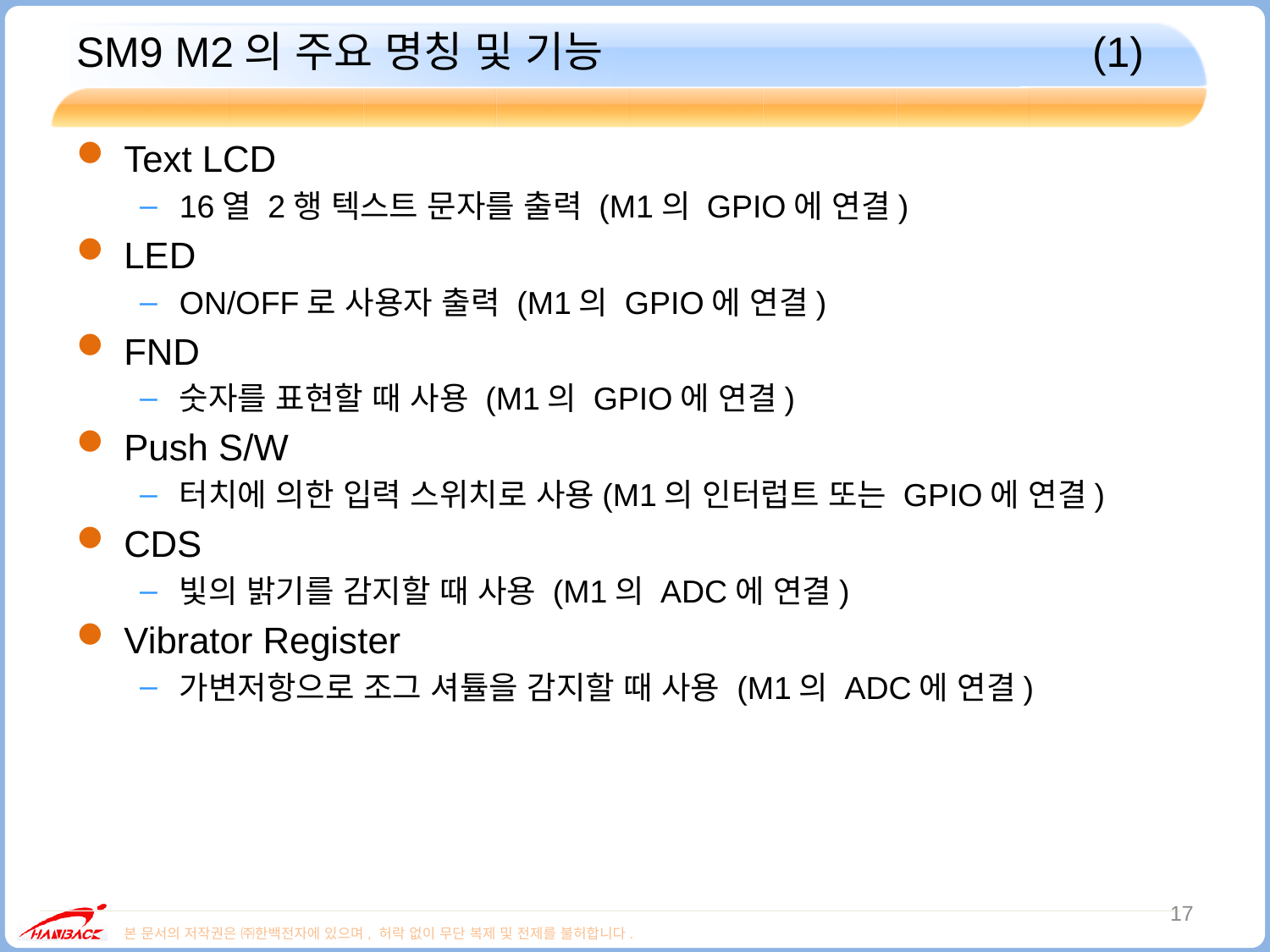

# SM9 M2의 주요 명칭 및 기능				(1)
Text LCD
16열 2행 텍스트 문자를 출력 (M1의 GPIO에 연결)
LED
ON/OFF로 사용자 출력 (M1의 GPIO에 연결)
FND
숫자를 표현할 때 사용 (M1의 GPIO에 연결)
Push S/W
터치에 의한 입력 스위치로 사용(M1의 인터럽트 또는 GPIO에 연결)
CDS
빛의 밝기를 감지할 때 사용 (M1의 ADC에 연결)
Vibrator Register
가변저항으로 조그 셔튤을 감지할 때 사용 (M1의 ADC에 연결)
17